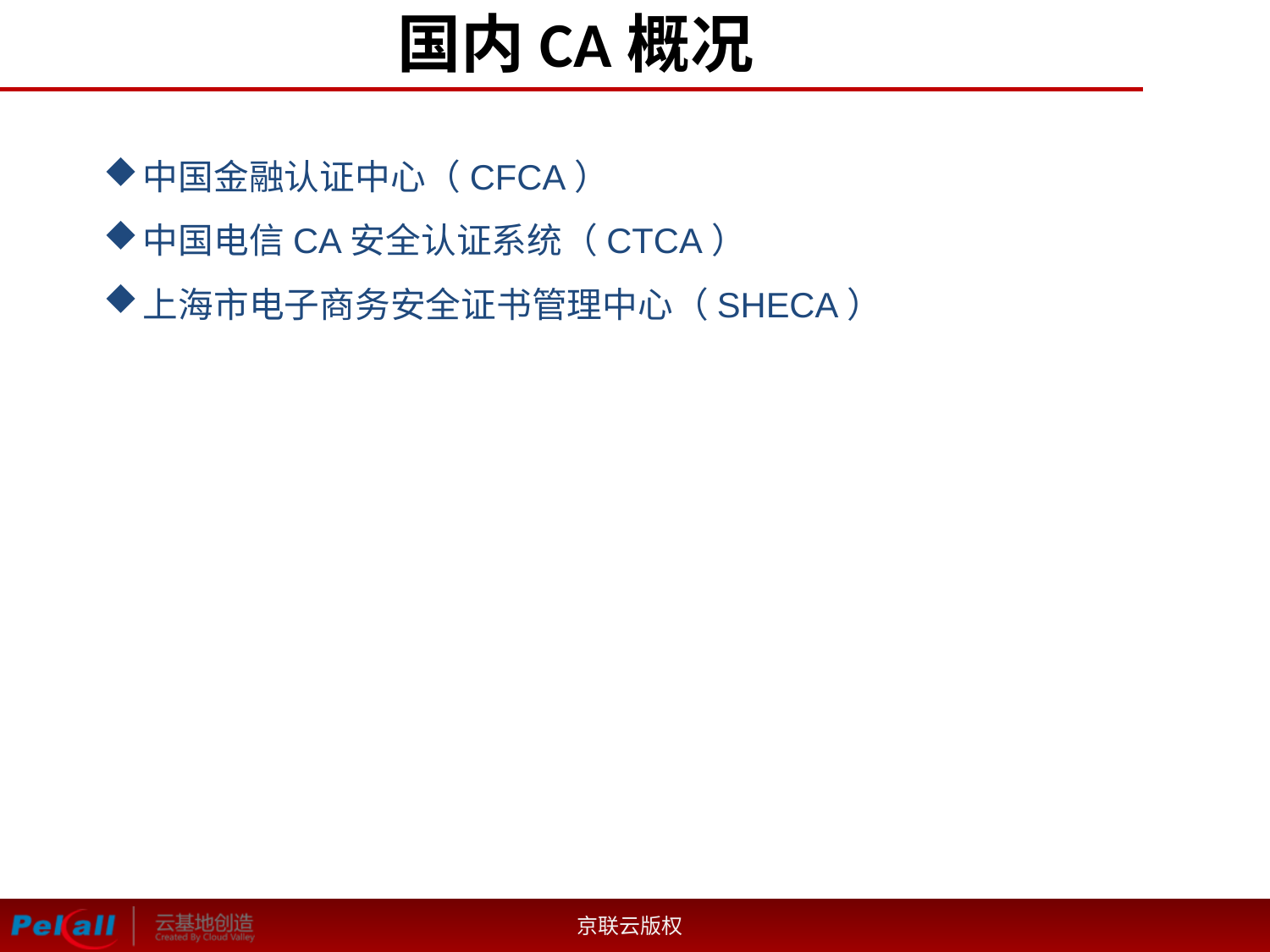

# 国内CA概况
中国金融认证中心（CFCA）
中国电信CA安全认证系统（CTCA）
上海市电子商务安全证书管理中心（SHECA）